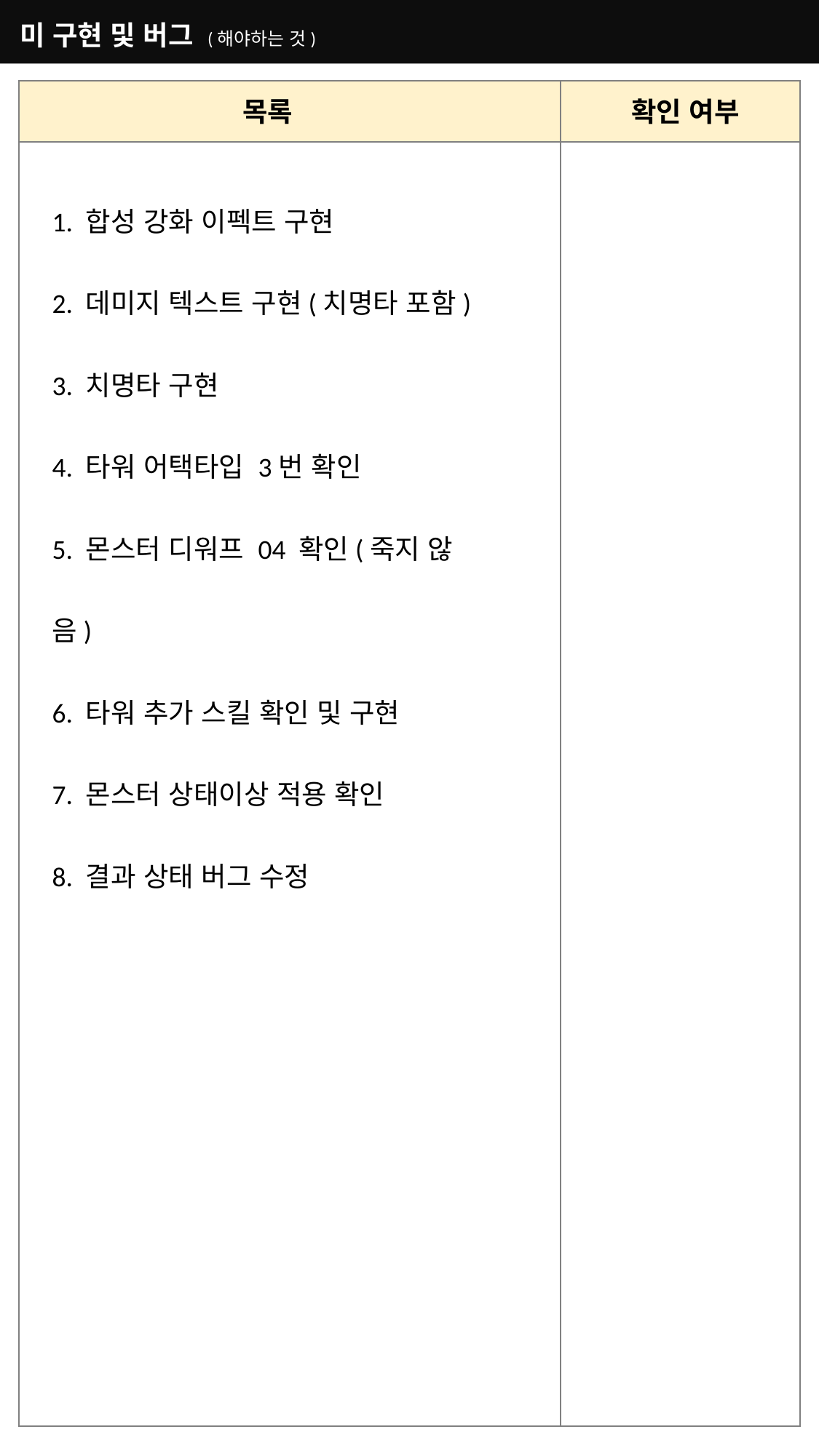

미 구현 및 버그 (해야하는 것)

목록
확인 여부
1. 합성 강화 이펙트 구현
2. 데미지 텍스트 구현(치명타 포함)
3. 치명타 구현
4. 타워 어택타입 3번 확인
5. 몬스터 디워프 04 확인(죽지 않음)
6. 타워 추가 스킬 확인 및 구현
7. 몬스터 상태이상 적용 확인
8. 결과 상태 버그 수정